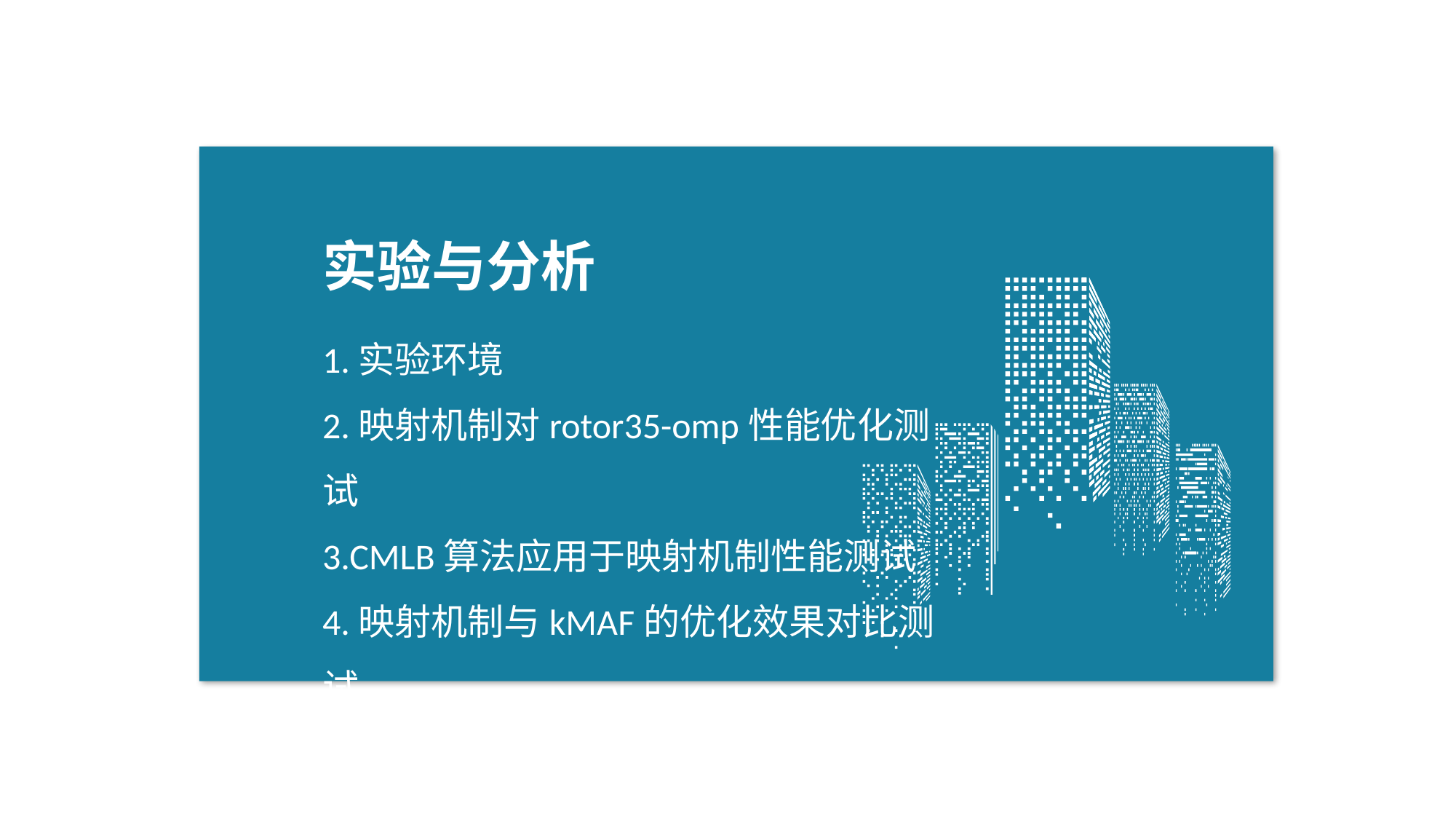

实验与分析

1.实验环境
2.映射机制对rotor35-omp性能优化测试
3.CMLB算法应用于映射机制性能测试
4.映射机制与kMAF的优化效果对比测试